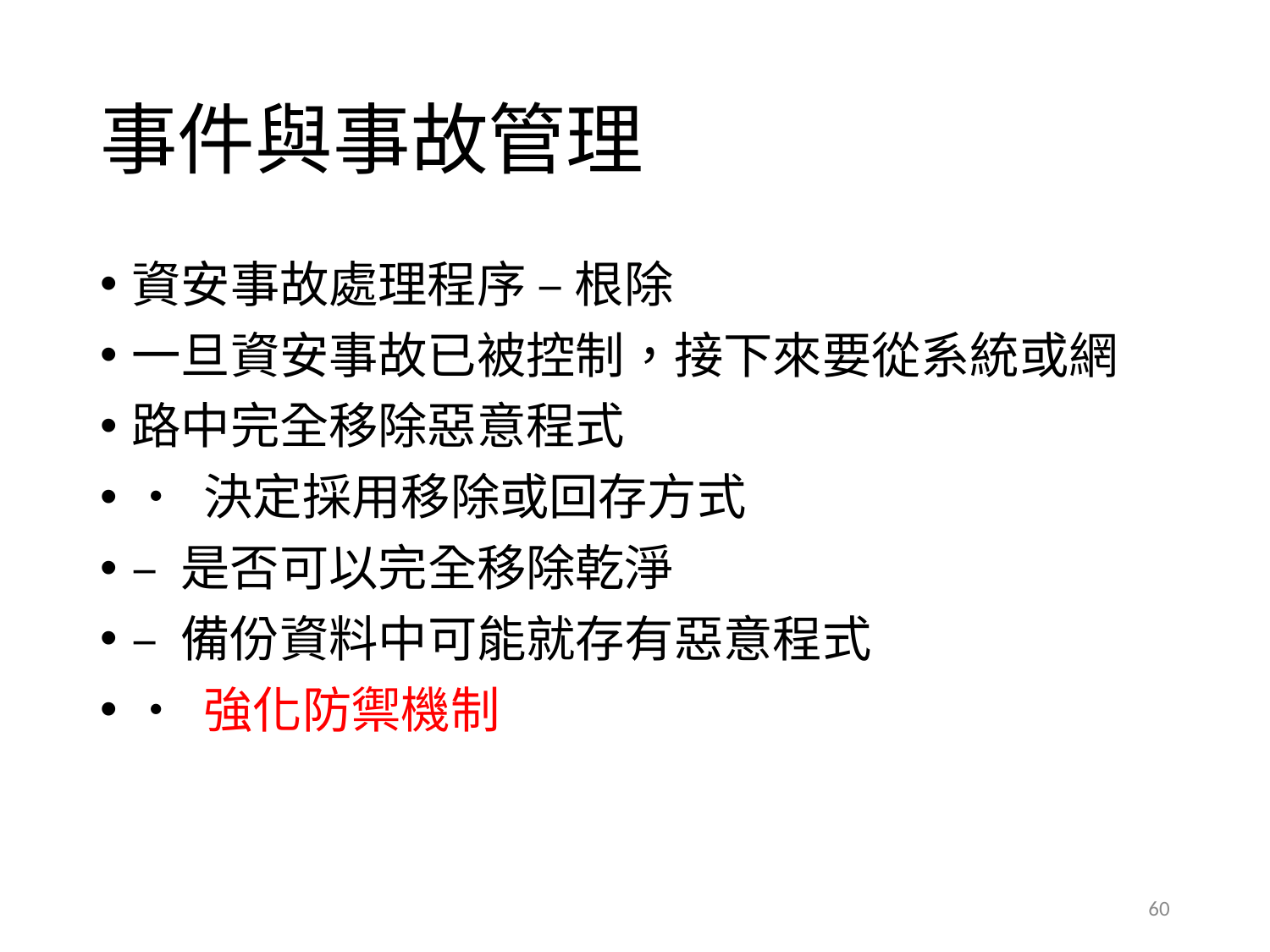

# 事件與事故管理
資安事故處理程序 – 根除
一旦資安事故已被控制，接下來要從系統或網
路中完全移除惡意程式
• 決定採用移除或回存方式
– 是否可以完全移除乾淨
– 備份資料中可能就存有惡意程式
• 強化防禦機制
60